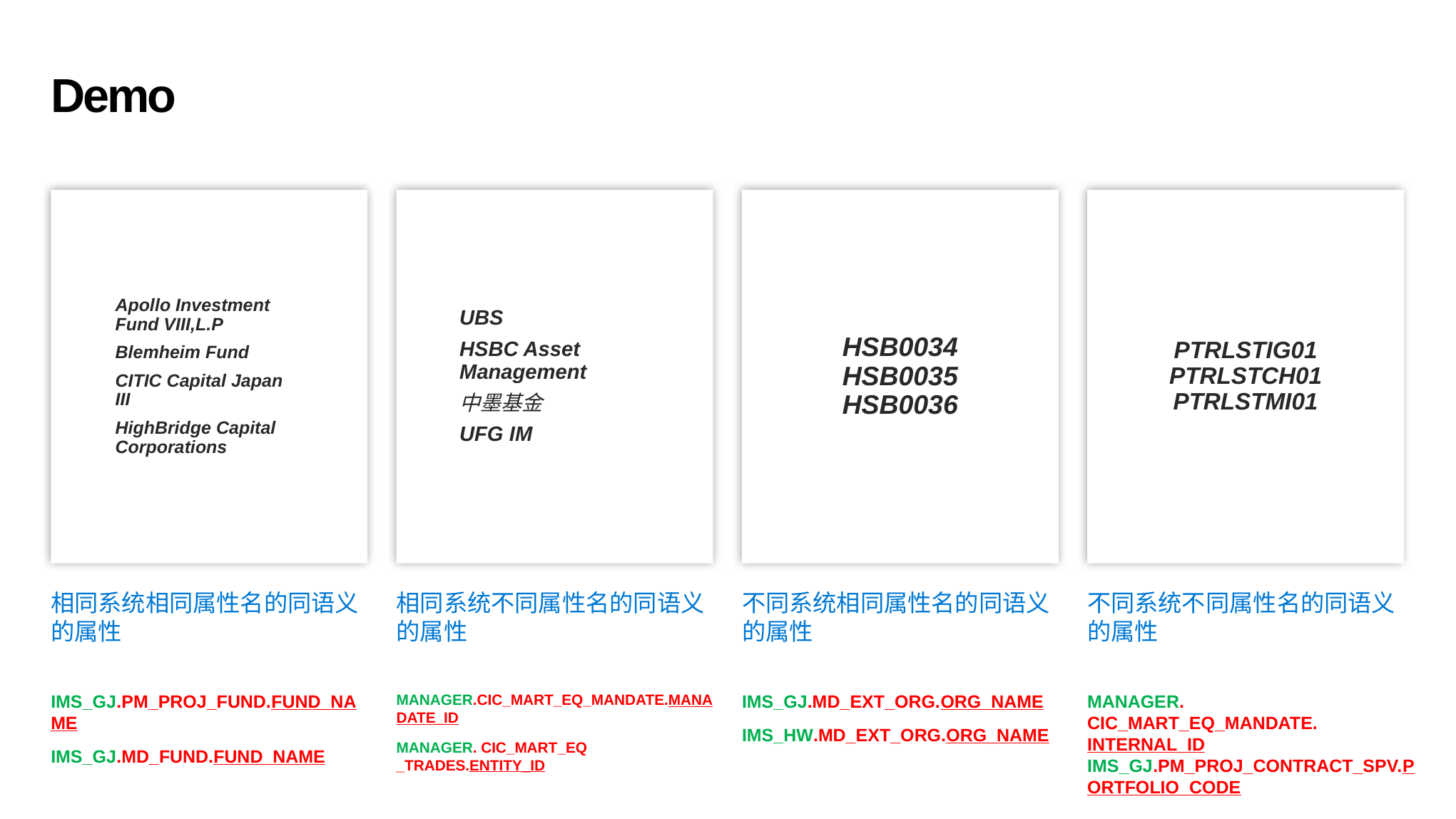

# Demo
Apollo Investment Fund VIII,L.P
Blemheim Fund
CITIC Capital Japan III
HighBridge Capital Corporations
UBS
HSBC Asset Management
中墨基金
UFG IM
HSB0034
HSB0035
HSB0036
PTRLSTIG01
PTRLSTCH01
PTRLSTMI01
相同系统相同属性名的同语义的属性

IMS_GJ.PM_PROJ_FUND.FUND_NAME
IMS_GJ.MD_FUND.FUND_NAME

相同系统不同属性名的同语义的属性

MANAGER.CIC_MART_EQ_MANDATE.MANADATE_ID
MANAGER. CIC_MART_EQ _TRADES.ENTITY_ID

不同系统相同属性名的同语义的属性

IMS_GJ.MD_EXT_ORG.ORG_NAME
IMS_HW.MD_EXT_ORG.ORG_NAME

不同系统不同属性名的同语义的属性

MANAGER. CIC_MART_EQ_MANDATE. INTERNAL_ID IMS_GJ.PM_PROJ_CONTRACT_SPV.PORTFOLIO_CODE